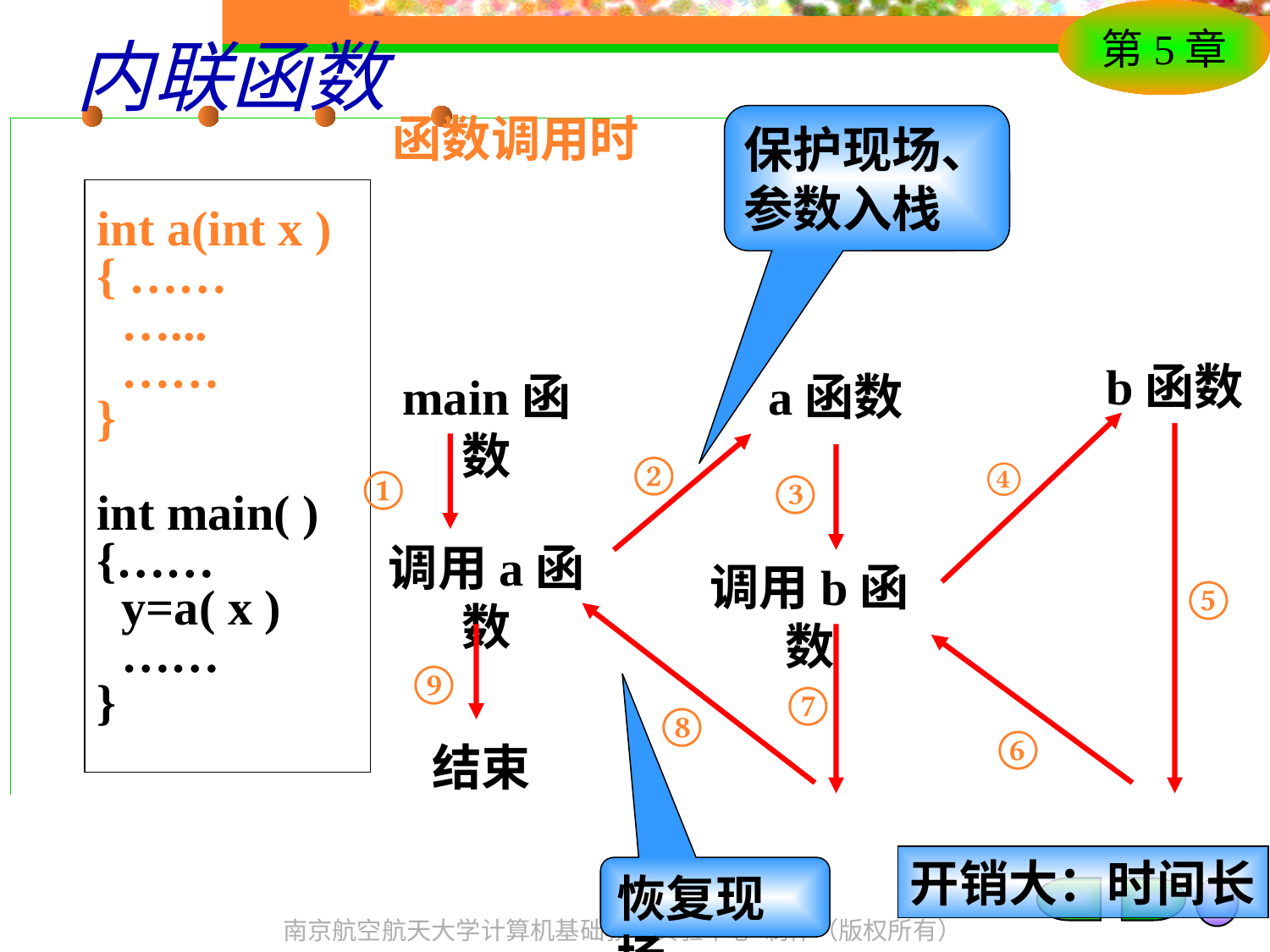

# 内联函数
函数调用时
保护现场、
参数入栈

int a(int x )
{ ……
  …...
  ……
}

int main( )
{……
  y=a( x )
  ……
}

b函数
main函数
a函数

④

⑤

①

②

③
调用a函数
调用b函数

⑧

⑨

⑦

⑥
结束
开销大：时间长
恢复现场